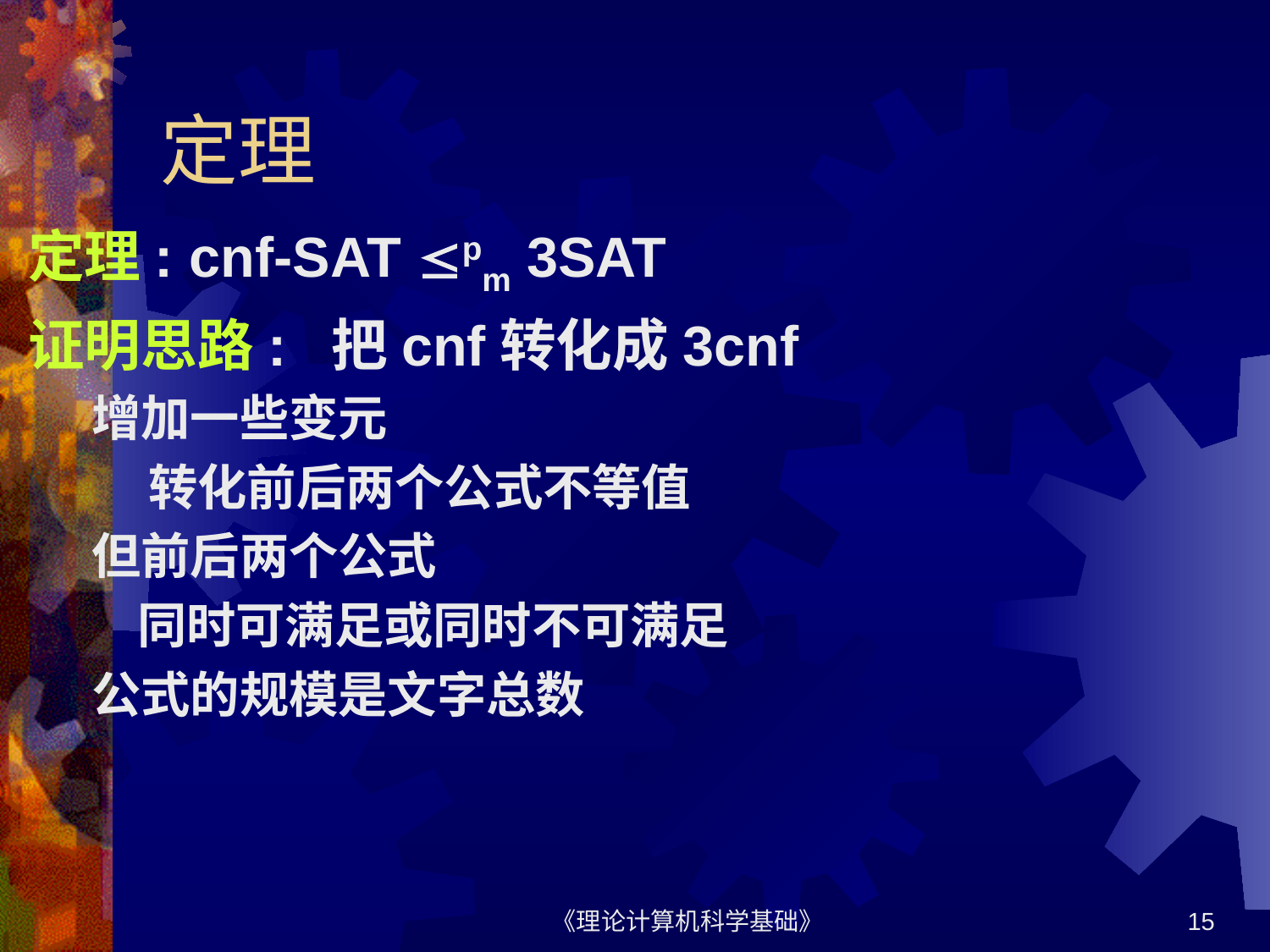

# 定理
定理: cnf-SAT ≤pm 3SAT
证明思路:  把cnf转化成3cnf
增加一些变元
    转化前后两个公式不等值
但前后两个公式
   同时可满足或同时不可满足
公式的规模是文字总数
《理论计算机科学基础》
15